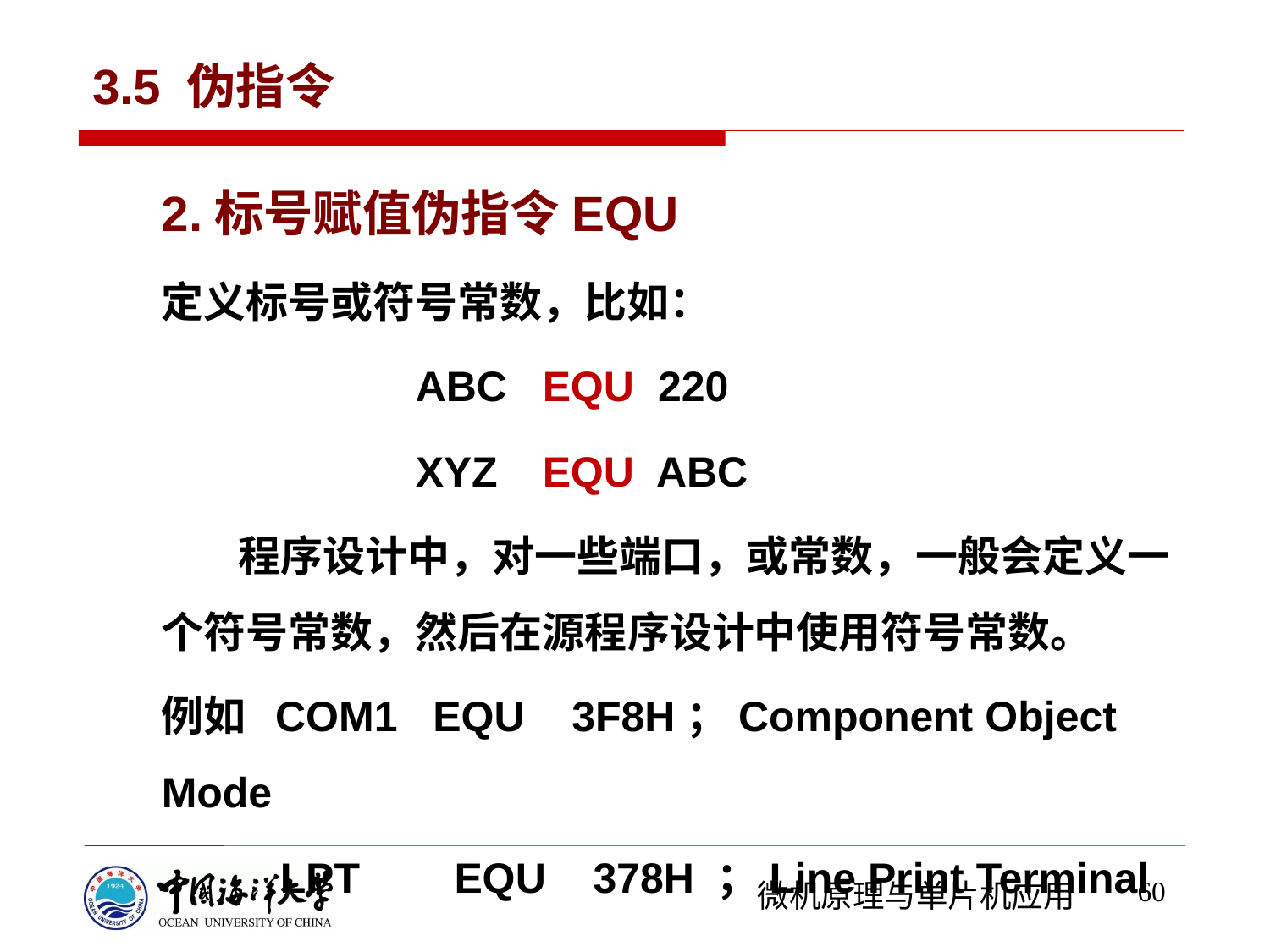

# 3.5 伪指令
2.标号赋值伪指令EQU
定义标号或符号常数，比如：
		ABC 	EQU  220
		XYZ 	EQU  ABC
       程序设计中，对一些端口，或常数，一般会定义一个符号常数，然后在源程序设计中使用符号常数。
例如  COM1   EQU    3F8H；Component Object Mode
          LPT        EQU    378H ；Line Print Terminal

60